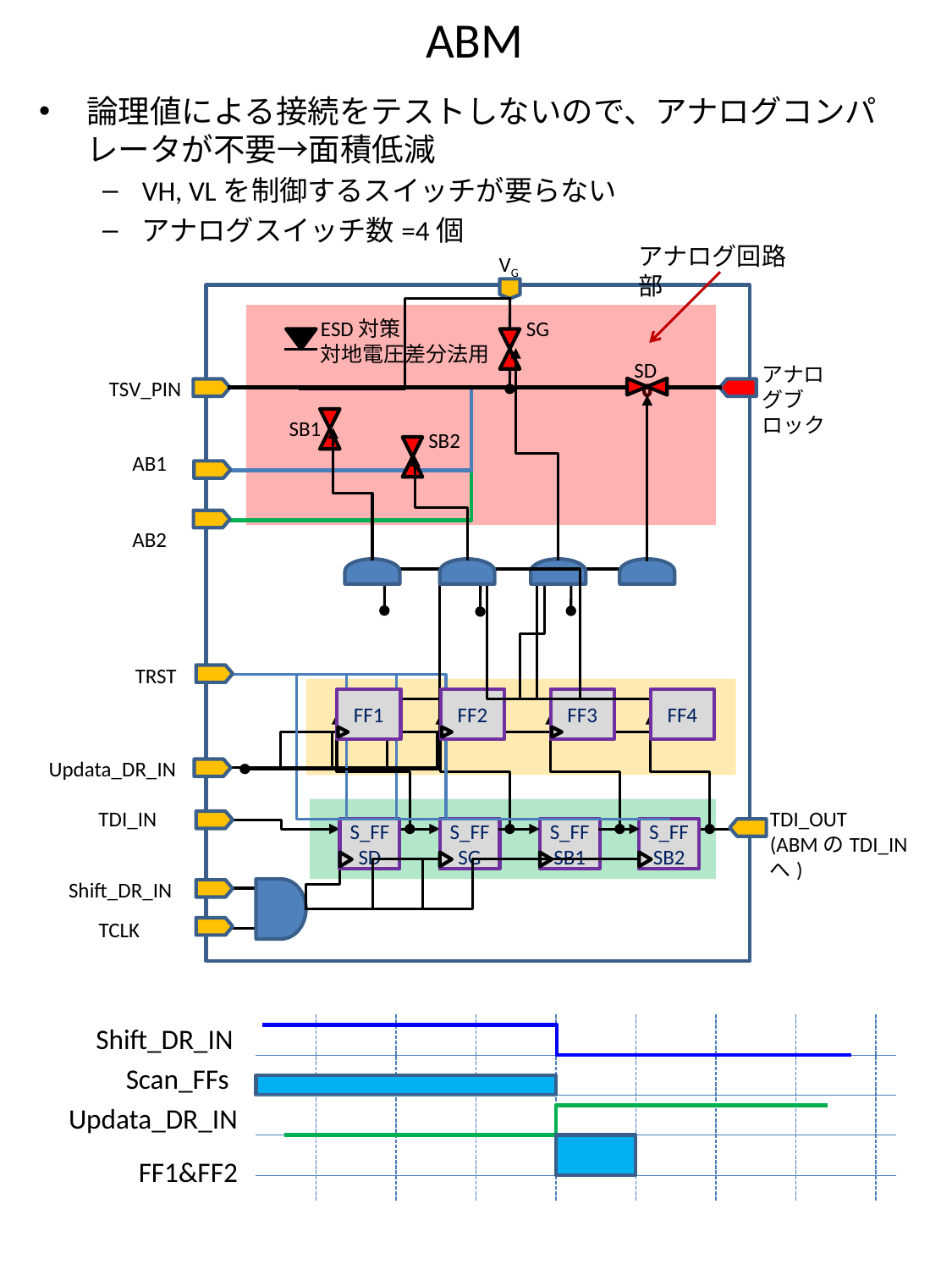

# ABM
論理値による接続をテストしないので、アナログコンパレータが不要→面積低減
VH, VLを制御するスイッチが要らない
アナログスイッチ数=4個

アナログ回路部
VG

SG

SD
アナログブロック

TSV_PIN

SB1

SB2

AB1

AB2

TRST

FF1

FF2

FF3

Updata_DR_IN
TDI_IN

TDI_OUT
(ABMのTDI_INへ)

S_FF
SD

S_FF
SG

S_FF
SB1

S_FF
SB2

Shift_DR_IN

TCLK
FF4
ESD対策
対地電圧差分法用

Shift_DR_IN
Scan_FFs

Updata_DR_IN

FF1&FF2